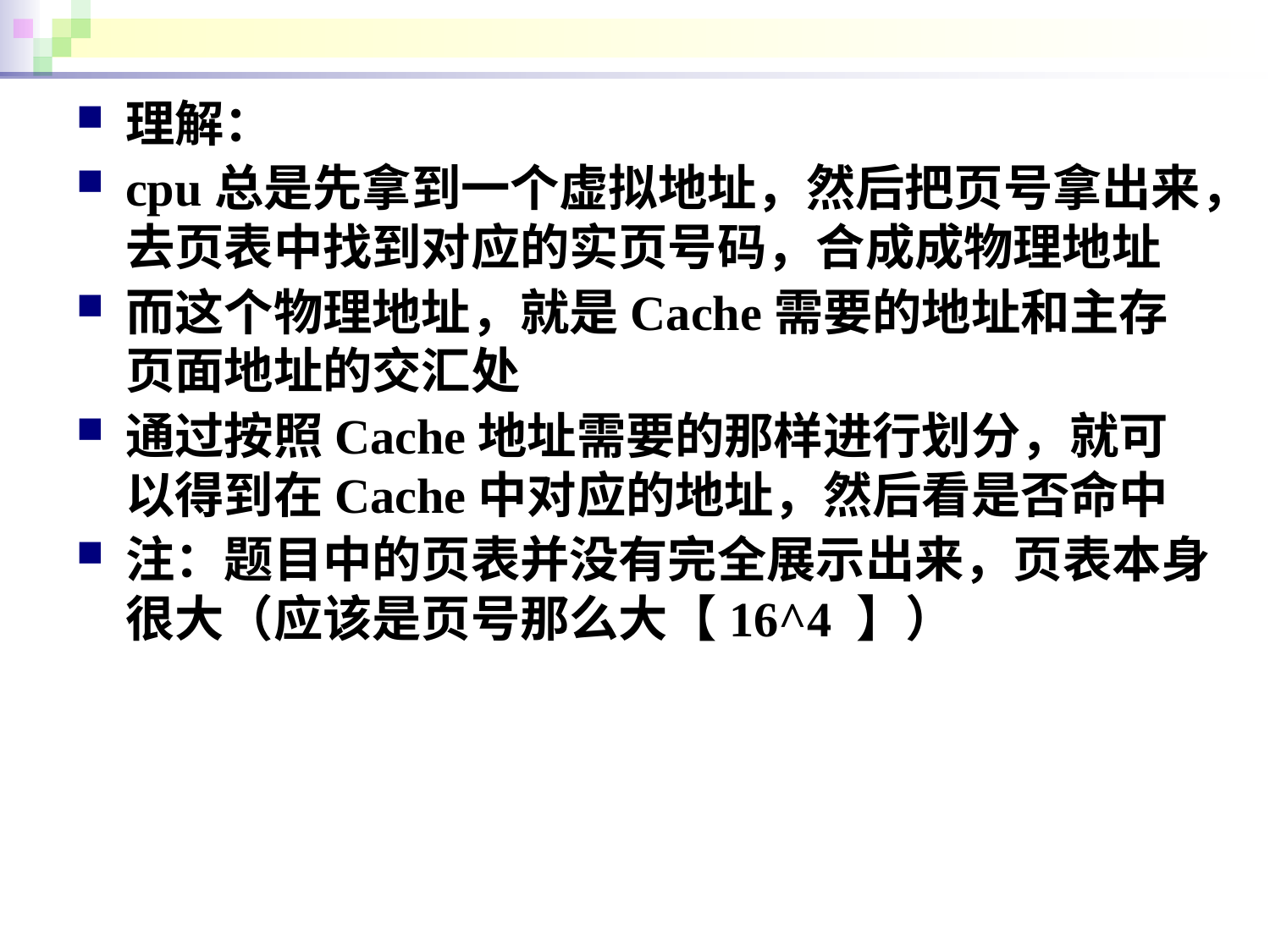

#
理解：
cpu总是先拿到一个虚拟地址，然后把页号拿出来，去页表中找到对应的实页号码，合成成物理地址
而这个物理地址，就是Cache需要的地址和主存页面地址的交汇处
通过按照Cache地址需要的那样进行划分，就可以得到在Cache中对应的地址，然后看是否命中
注：题目中的页表并没有完全展示出来，页表本身很大（应该是页号那么大【16^4 】）
14